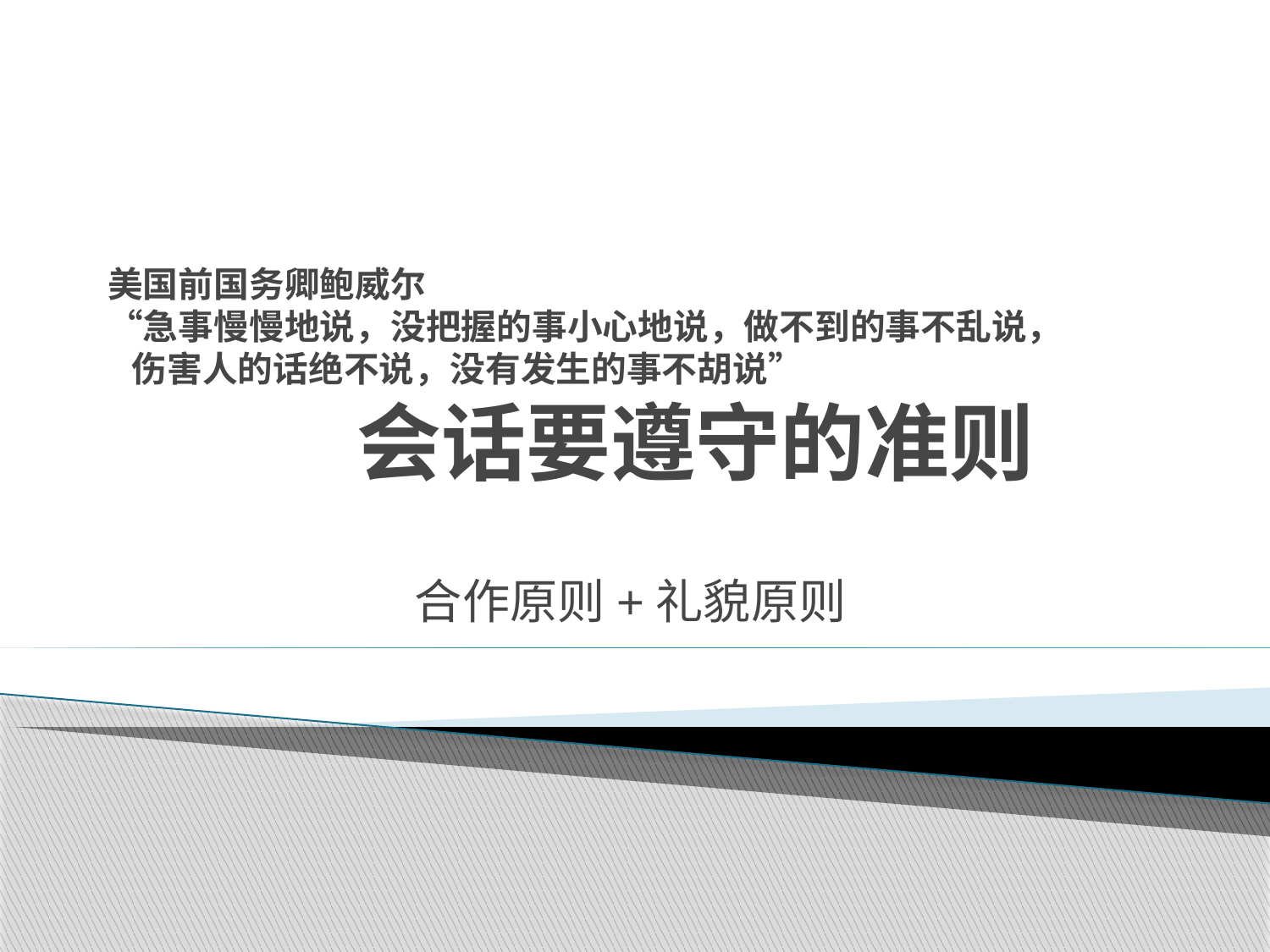

# 美国前国务卿鲍威尔 “急事慢慢地说，没把握的事小心地说，做不到的事不乱说， 伤害人的话绝不说，没有发生的事不胡说” 会话要遵守的准则

合作原则+礼貌原则